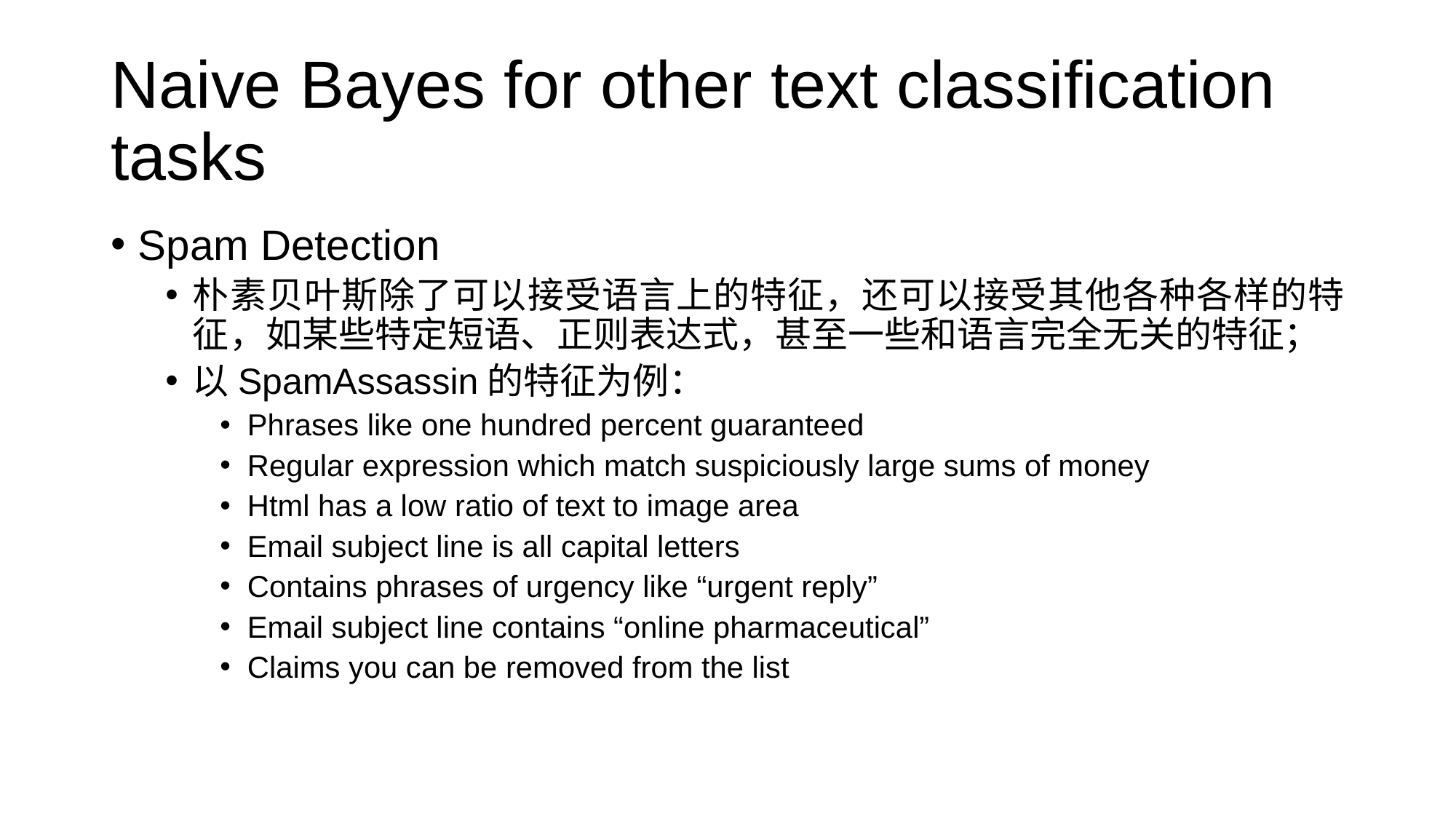

# Naive Bayes for other text classification tasks
Spam Detection
朴素贝叶斯除了可以接受语言上的特征，还可以接受其他各种各样的特征，如某些特定短语、正则表达式，甚至一些和语言完全无关的特征；
以SpamAssassin的特征为例：
Phrases like one hundred percent guaranteed
Regular expression which match suspiciously large sums of money
Html has a low ratio of text to image area
Email subject line is all capital letters
Contains phrases of urgency like “urgent reply”
Email subject line contains “online pharmaceutical”
Claims you can be removed from the list